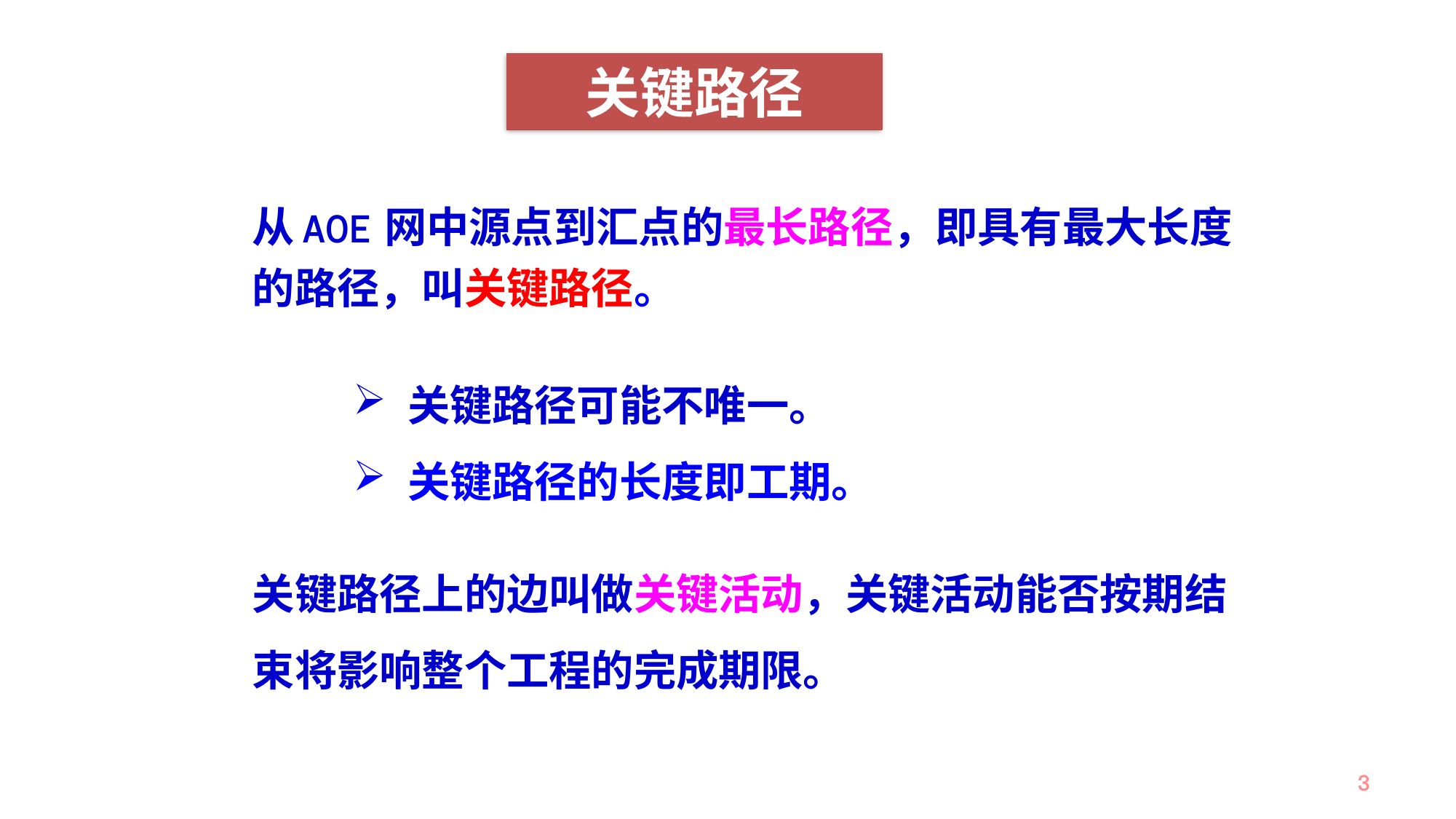

关键路径
从AOE网中源点到汇点的最长路径，即具有最大长度的路径，叫关键路径。
关键路径可能不唯一。
关键路径的长度即工期。
关键路径上的边叫做关键活动，关键活动能否按期结束将影响整个工程的完成期限。
3